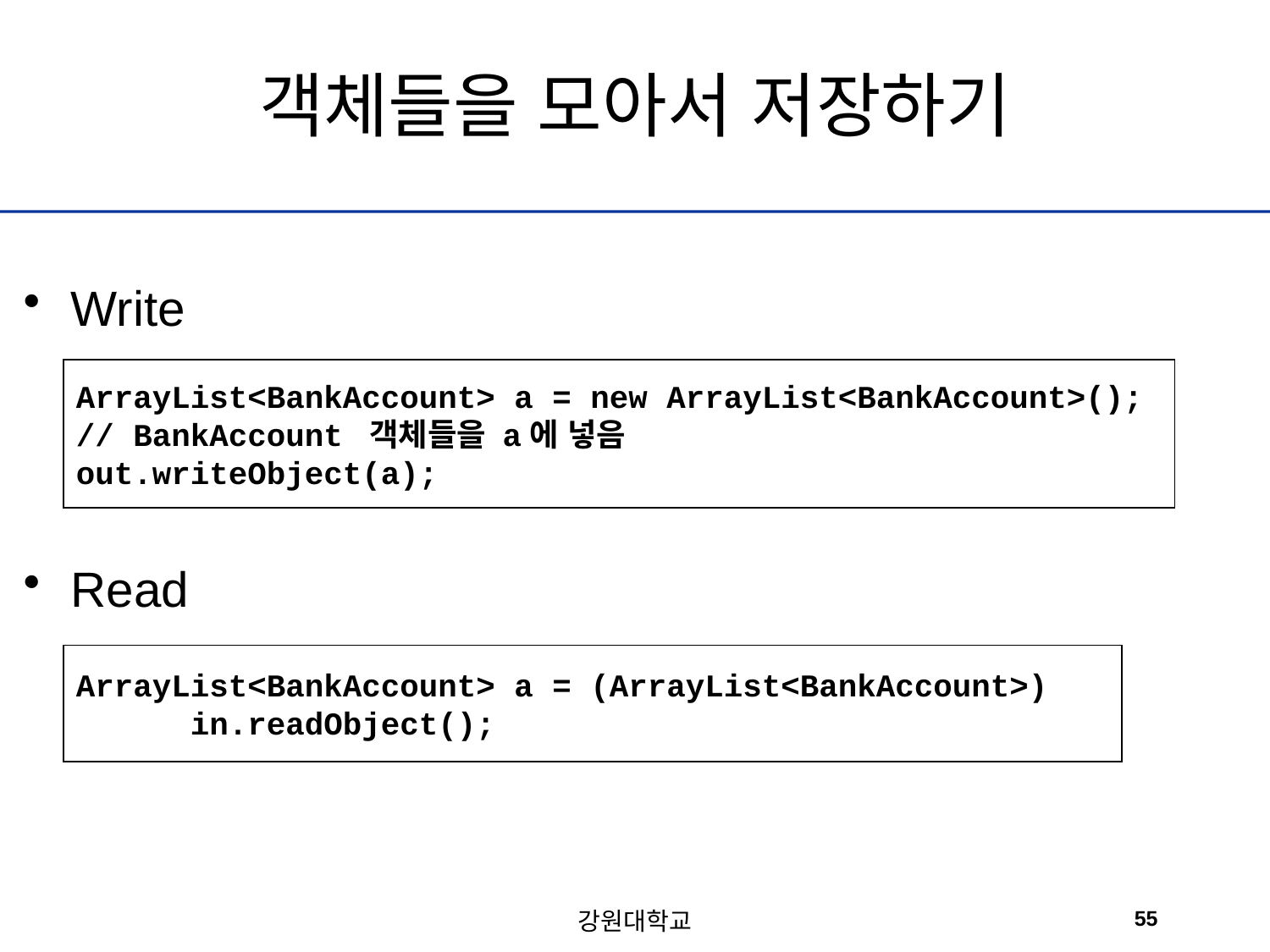

# 객체들을 모아서 저장하기

Write
Read
ArrayList<BankAccount> a = new ArrayList<BankAccount>();
// BankAccount 객체들을 a에 넣음
out.writeObject(a);
ArrayList<BankAccount> a = (ArrayList<BankAccount>)
      in.readObject();
강원대학교